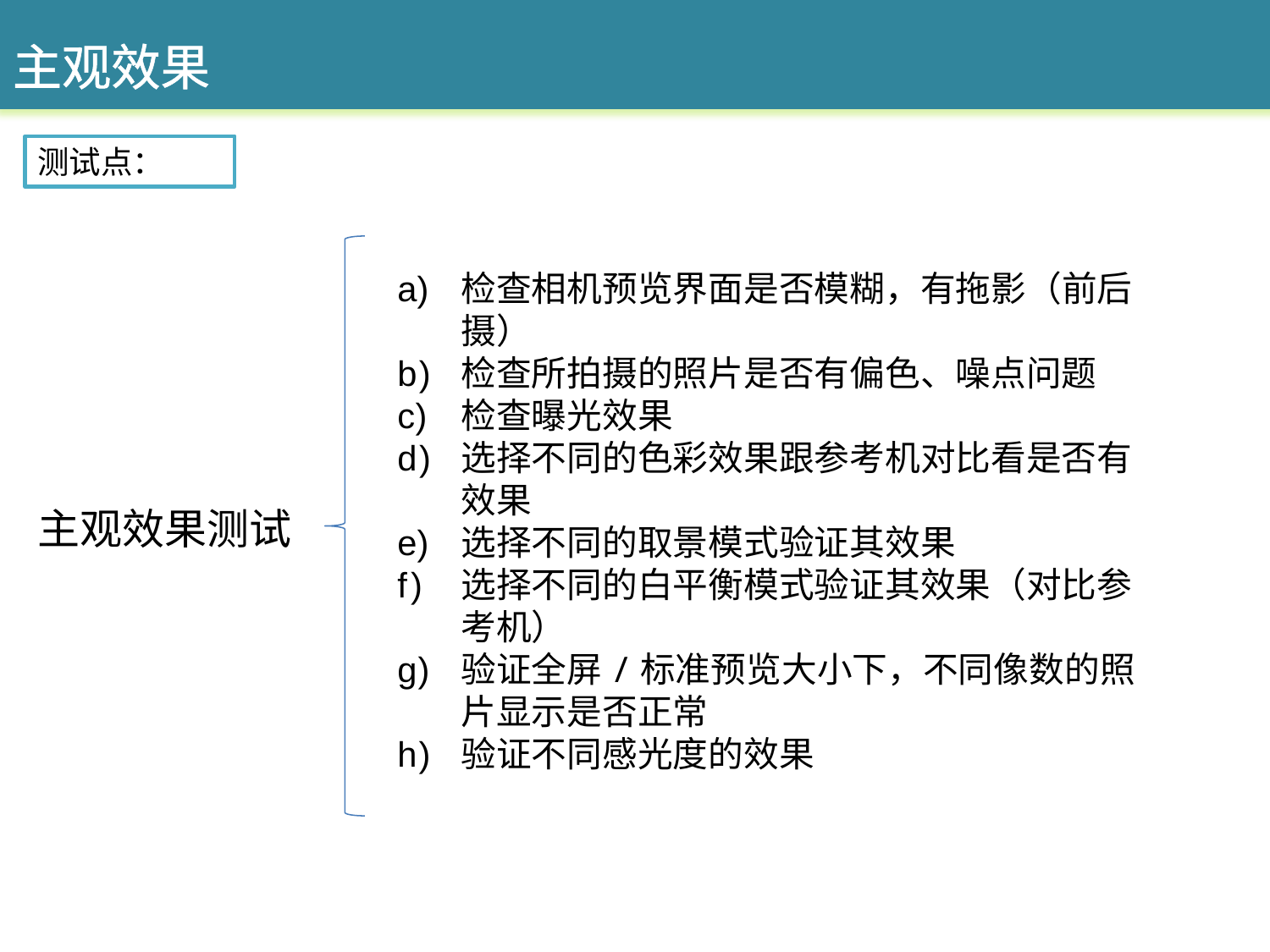

主观效果
测试点：

检查相机预览界面是否模糊，有拖影（前后摄）
检查所拍摄的照片是否有偏色、噪点问题
检查曝光效果
选择不同的色彩效果跟参考机对比看是否有效果
选择不同的取景模式验证其效果
选择不同的白平衡模式验证其效果（对比参考机）
验证全屏/标准预览大小下，不同像数的照片显示是否正常
验证不同感光度的效果
主观效果测试